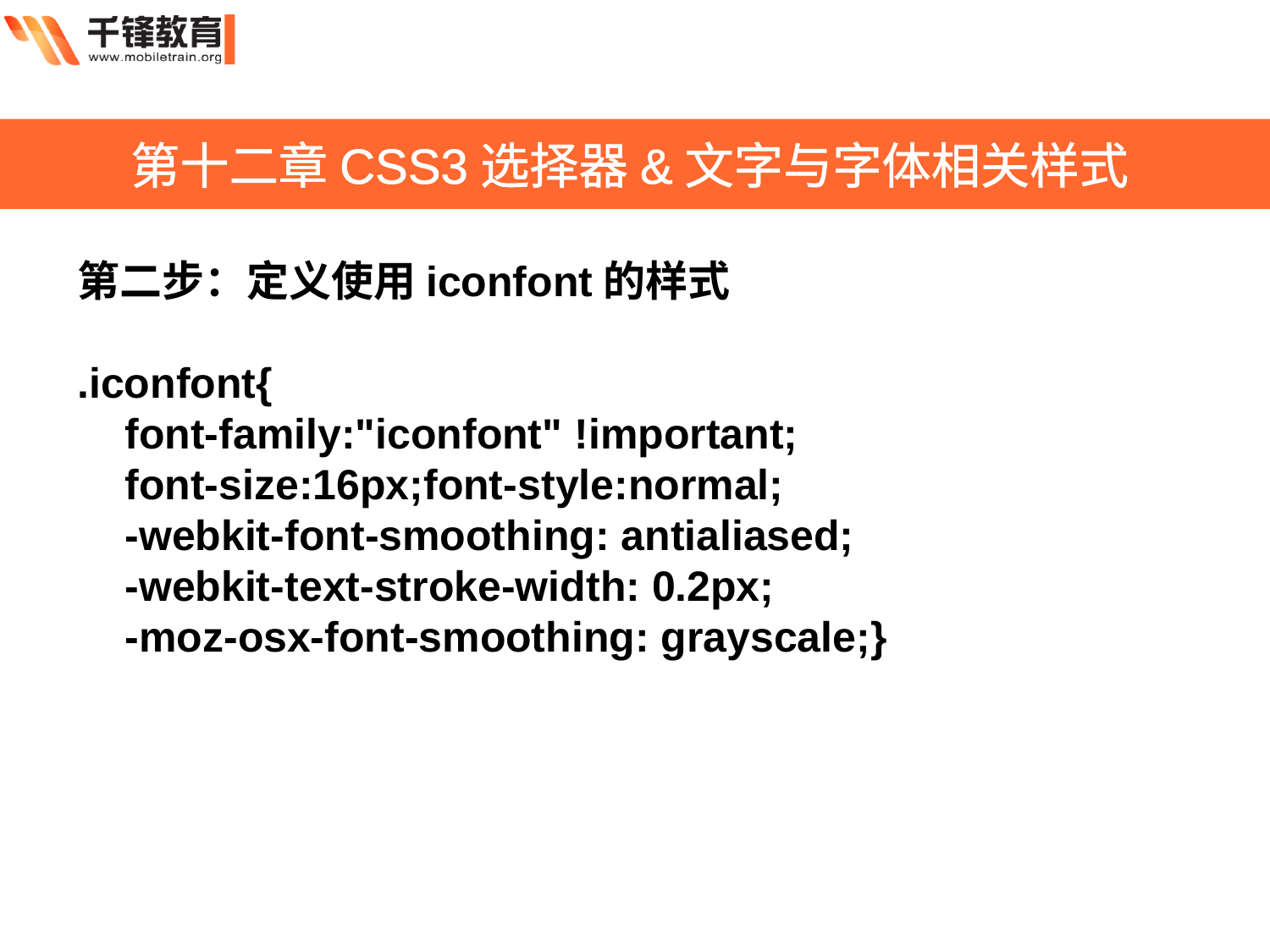

第十二章CSS3选择器&文字与字体相关样式
第二步：定义使用iconfont的样式

.iconfont{
    font-family:"iconfont" !important;
    font-size:16px;font-style:normal;
    -webkit-font-smoothing: antialiased;
    -webkit-text-stroke-width: 0.2px;
    -moz-osx-font-smoothing: grayscale;}